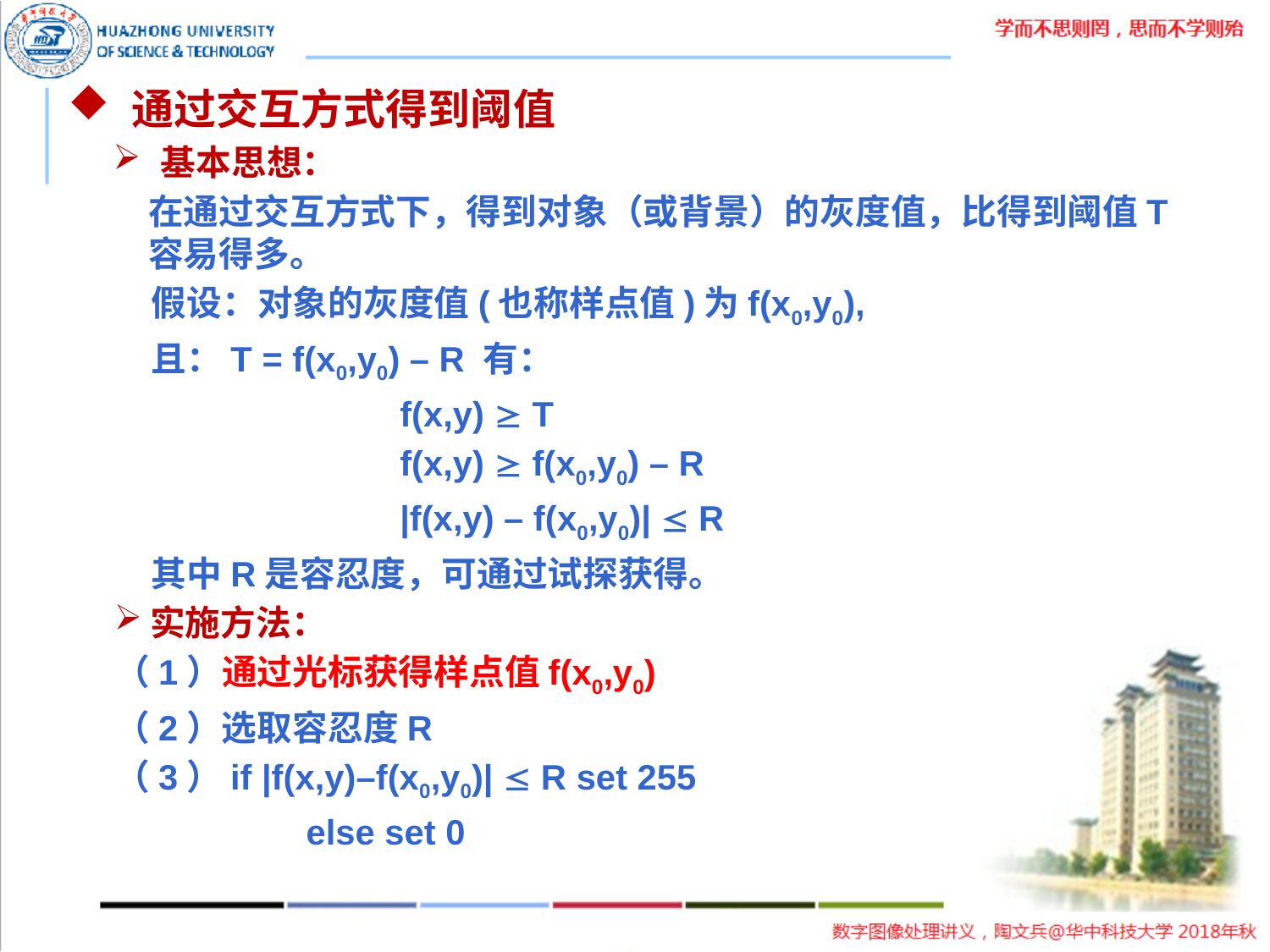

通过交互方式得到阈值
基本思想：
在通过交互方式下，得到对象（或背景）的灰度值，比得到阈值T容易得多。
假设：对象的灰度值(也称样点值)为f(x0,y0),
且：T = f(x0,y0) – R 有：
			f(x,y) ≥ T
			f(x,y) ≥ f(x0,y0) – R
			|f(x,y) – f(x0,y0)| ≤ R
其中R是容忍度，可通过试探获得。
实施方法：
（1）通过光标获得样点值f(x0,y0)
（2）选取容忍度R
（3）if |f(x,y)–f(x0,y0)| ≤ R set 255
		   else set 0